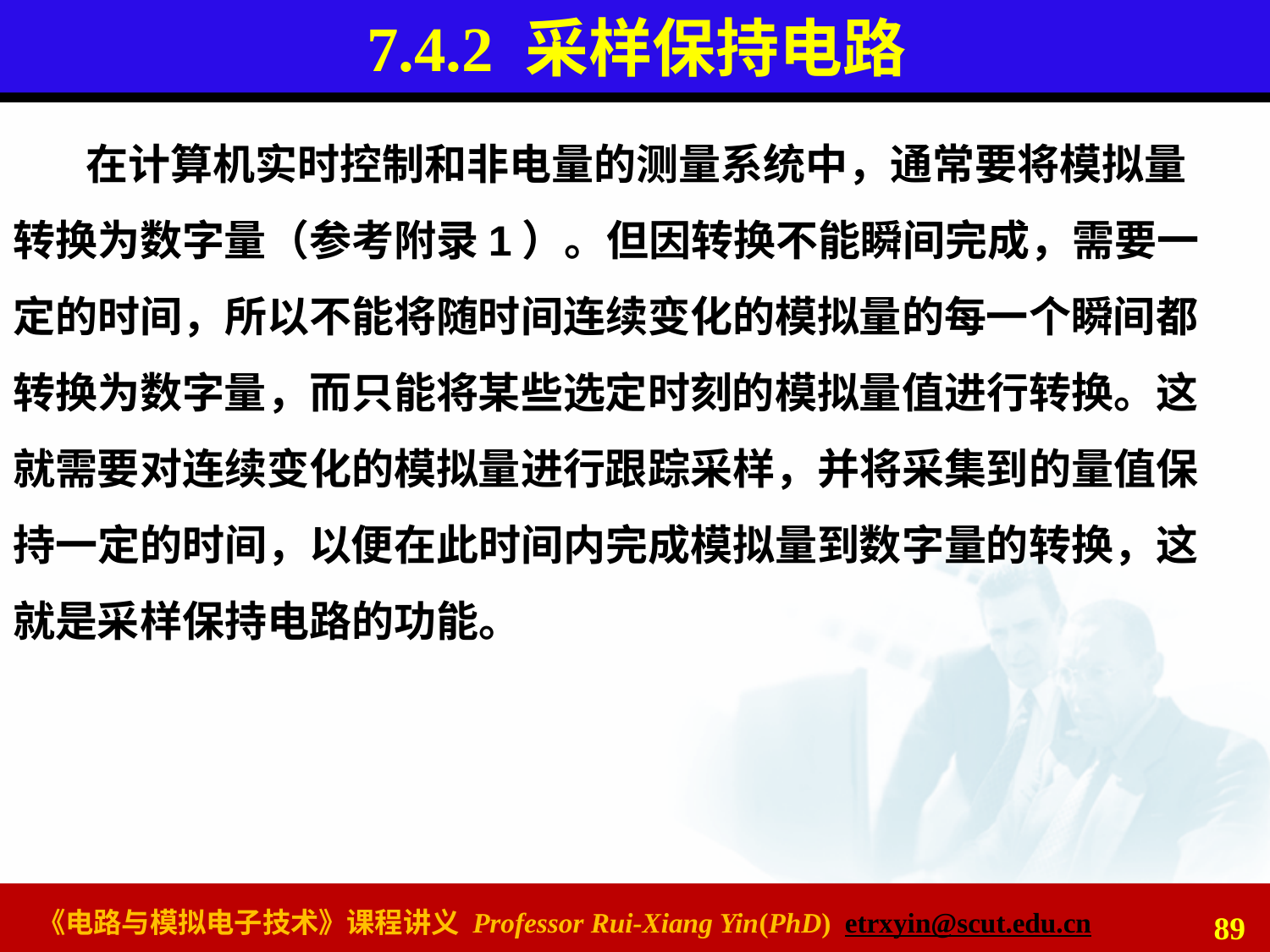

# 7.4.2 采样保持电路
在计算机实时控制和非电量的测量系统中，通常要将模拟量转换为数字量（参考附录1）。但因转换不能瞬间完成，需要一定的时间，所以不能将随时间连续变化的模拟量的每一个瞬间都转换为数字量，而只能将某些选定时刻的模拟量值进行转换。这就需要对连续变化的模拟量进行跟踪采样，并将采集到的量值保持一定的时间，以便在此时间内完成模拟量到数字量的转换，这就是采样保持电路的功能。
89